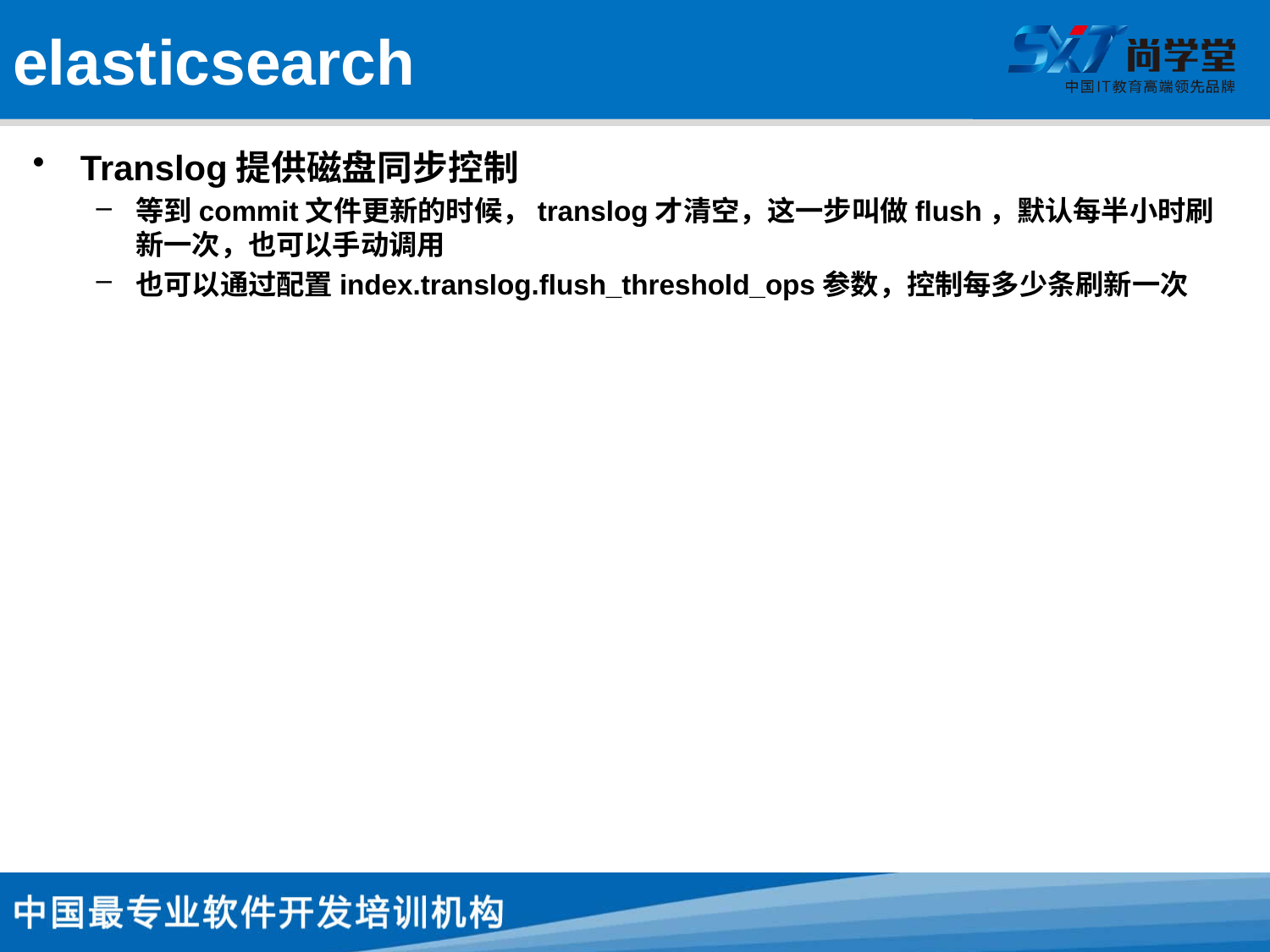

# elasticsearch
Translog提供磁盘同步控制
等到commit文件更新的时候，translog才清空，这一步叫做flush，默认每半小时刷新一次，也可以手动调用
也可以通过配置index.translog.flush_threshold_ops参数，控制每多少条刷新一次